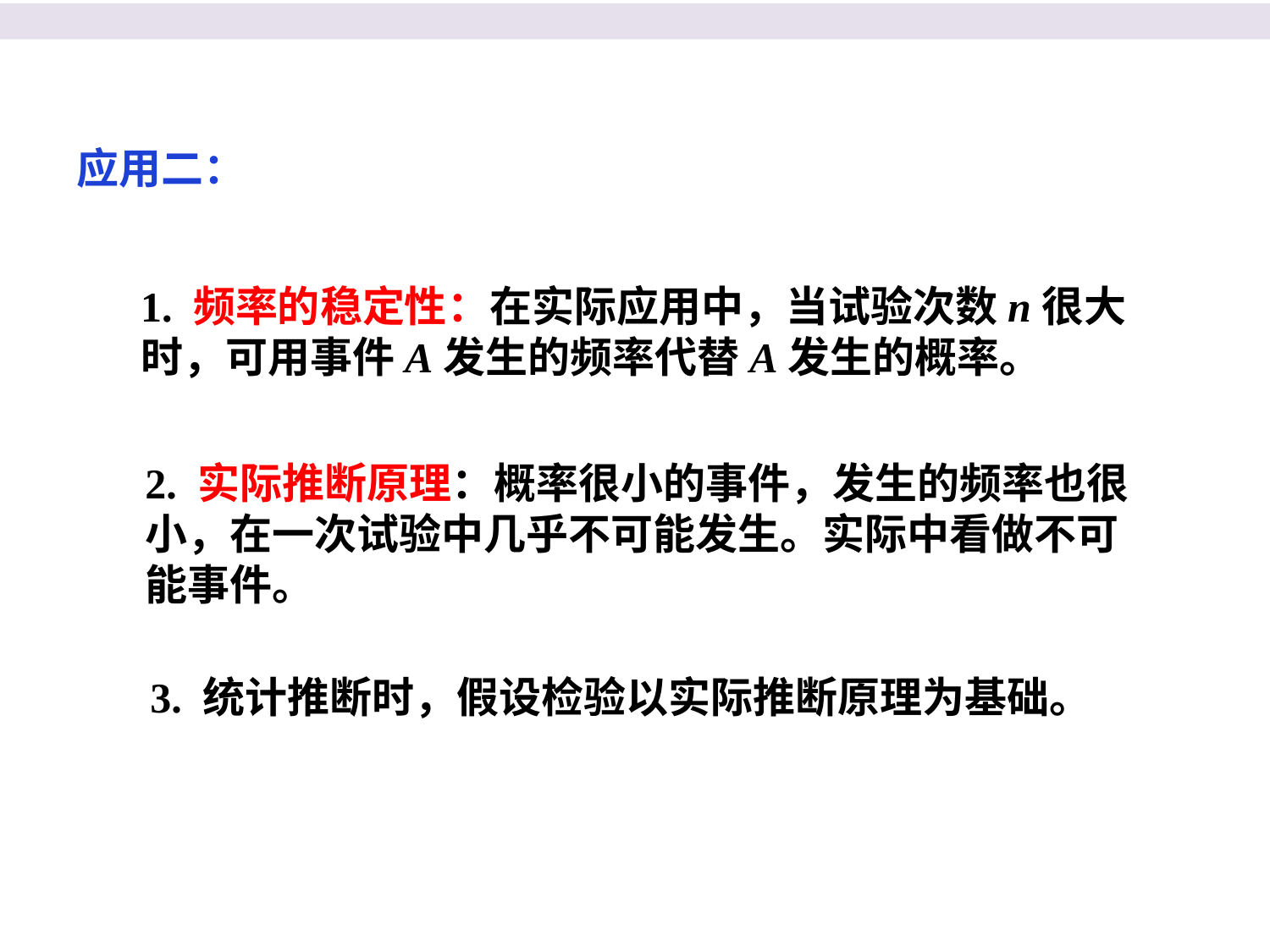

应用二：
1. 频率的稳定性：在实际应用中，当试验次数n很大时，可用事件A发生的频率代替A发生的概率。
2. 实际推断原理：概率很小的事件，发生的频率也很小，在一次试验中几乎不可能发生。实际中看做不可能事件。
3. 统计推断时，假设检验以实际推断原理为基础。